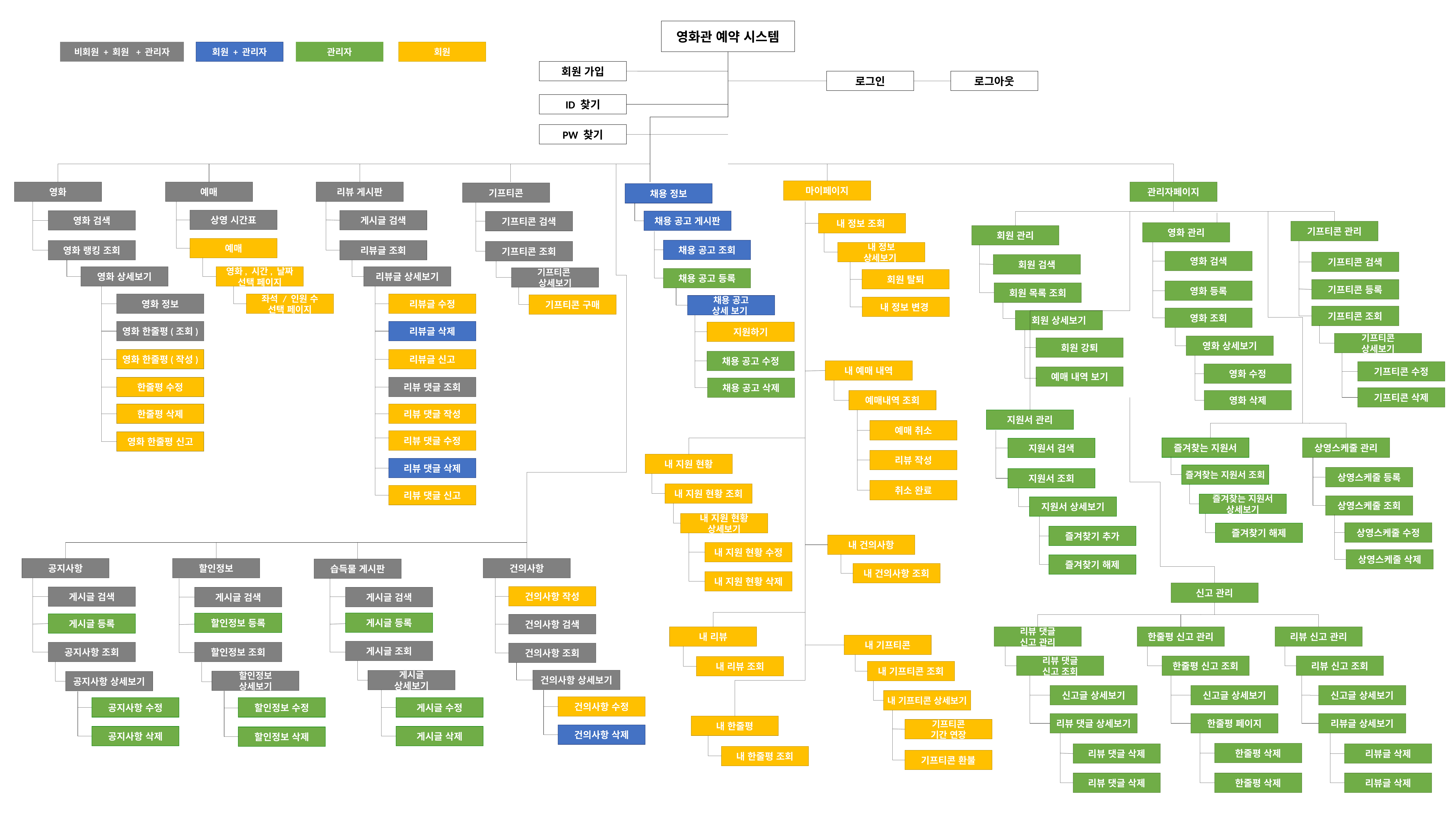

영화관 예약 시스템
비회원 + 회원  + 관리자
회원 + 관리자
관리자
회원
회원 가입
로그인
로그아웃
ID 찾기
PW 찾기
마이페이지
예매
상영 시간표
예매
영화, 시간, 날짜
선택 페이지
영화, 시간, 날짜
선택 페이지
좌석 / 인원 수
선택 페이지
영화
영화 검색
영화 랭킹 조회
영화 상세보기
영화 정보
영화 한줄평(조회)
영화 한줄평(작성)
한줄평 수정
한줄평 삭제
영화 한줄평 신고
리뷰 게시판
게시글 검색
리뷰글 조회
리뷰글 상세보기
리뷰글 수정
리뷰글 삭제
리뷰글 신고
리뷰 댓글 조회
리뷰 댓글 작성
리뷰 댓글 수정
리뷰 댓글 삭제
리뷰 댓글 신고
관리자페이지
기프티콘
기프티콘 검색
기프티콘 조회
기프티콘
상세보기
기프티콘 구매
채용 정보
채용 공고 게시판
채용 공고 조회
채용 공고 등록
채용 공고
상세 보기
지원하기
채용 공고 수정
채용 공고 삭제
내 정보 조회
내 정보
상세보기
회원 탈퇴
내 정보 변경
기프티콘 관리
기프티콘 검색
기프티콘 등록
기프티콘 조회
기프티콘
상세보기
기프티콘 수정
기프티콘 삭제
영화 관리
영화 검색
영화 등록
영화 조회
영화 상세보기
영화 수정
영화 삭제
회원 관리
회원 검색
회원 목록 조회
회원 상세보기
회원 강퇴
예매 내역 보기
내 예매 내역
예매내역 조회
예매 취소
리뷰 작성
취소 완료
지원서 관리
지원서 검색
지원서 조회
지원서 상세보기
즐겨찾기 추가
즐겨찾기 해제
즐겨찾는 지원서
즐겨찾는 지원서 조회
즐겨찾는 지원서 상세보기
즐겨찾기 해제
상영스케줄 관리
상영스케줄 등록
상영스케줄 조회
상영스케줄 수정
상영스케줄 삭제
내 지원 현황
내 지원 현황 조회
내 지원 현황 상세보기
내 지원 현황 수정
내 지원 현황 삭제
내 건의사항
내 건의사항 조회
공지사항
게시글 검색
게시글 등록
공지사항 조회
공지사항 상세보기
공지사항 수정
공지사항 삭제
할인정보
게시글 검색
할인정보 등록
할인정보 조회
할인정보
상세보기
할인정보 수정
할인정보 삭제
건의사항
건의사항 작성
건의사항 검색
건의사항 조회
건의사항 상세보기
건의사항 수정
건의사항 삭제
습득물 게시판
게시글 검색
게시글 등록
게시글 조회
게시글
상세보기
게시글 수정
게시글 삭제
신고 관리
내 리뷰
내 리뷰 조회
리뷰 댓글
신고 관리
리뷰 댓글
신고 조회
신고글 상세보기
리뷰 댓글 상세보기
리뷰 댓글 삭제
리뷰 댓글 삭제
한줄평 신고 관리
한줄평 신고 조회
신고글 상세보기
한줄평 페이지
한줄평 삭제
한줄평 삭제
리뷰 신고 관리
리뷰 신고 조회
신고글 상세보기
리뷰글 상세보기
리뷰글 삭제
리뷰글 삭제
내 기프티콘
내 기프티콘 조회
내 기프티콘 상세보기
기프티콘
기간 연장
기프티콘 환불
내 한줄평
내 한줄평 조회